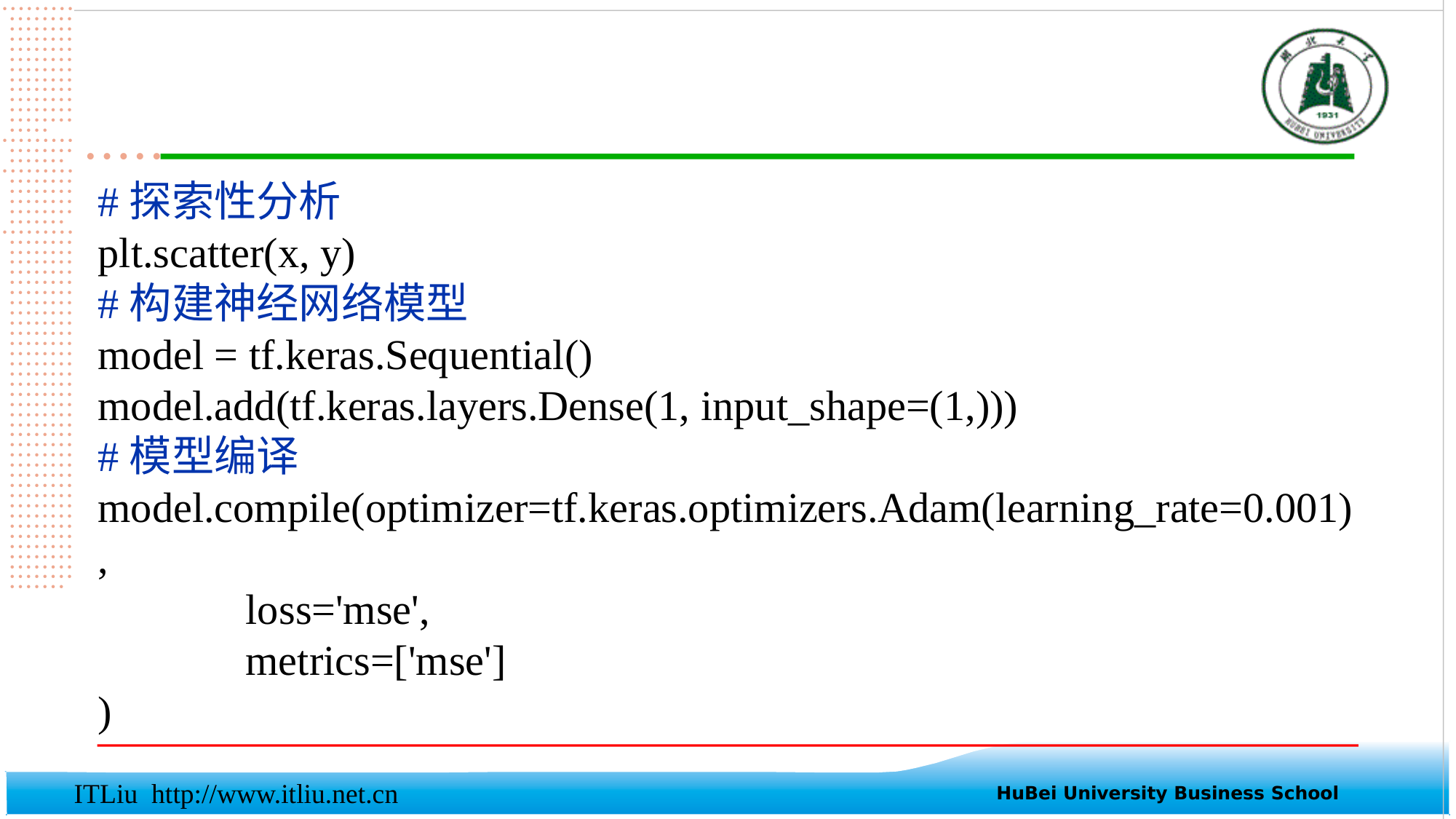

#探索性分析
plt.scatter(x, y)
#构建神经网络模型
model = tf.keras.Sequential()
model.add(tf.keras.layers.Dense(1, input_shape=(1,)))
#模型编译
model.compile(optimizer=tf.keras.optimizers.Adam(learning_rate=0.001),
              loss='mse',
              metrics=['mse']
)